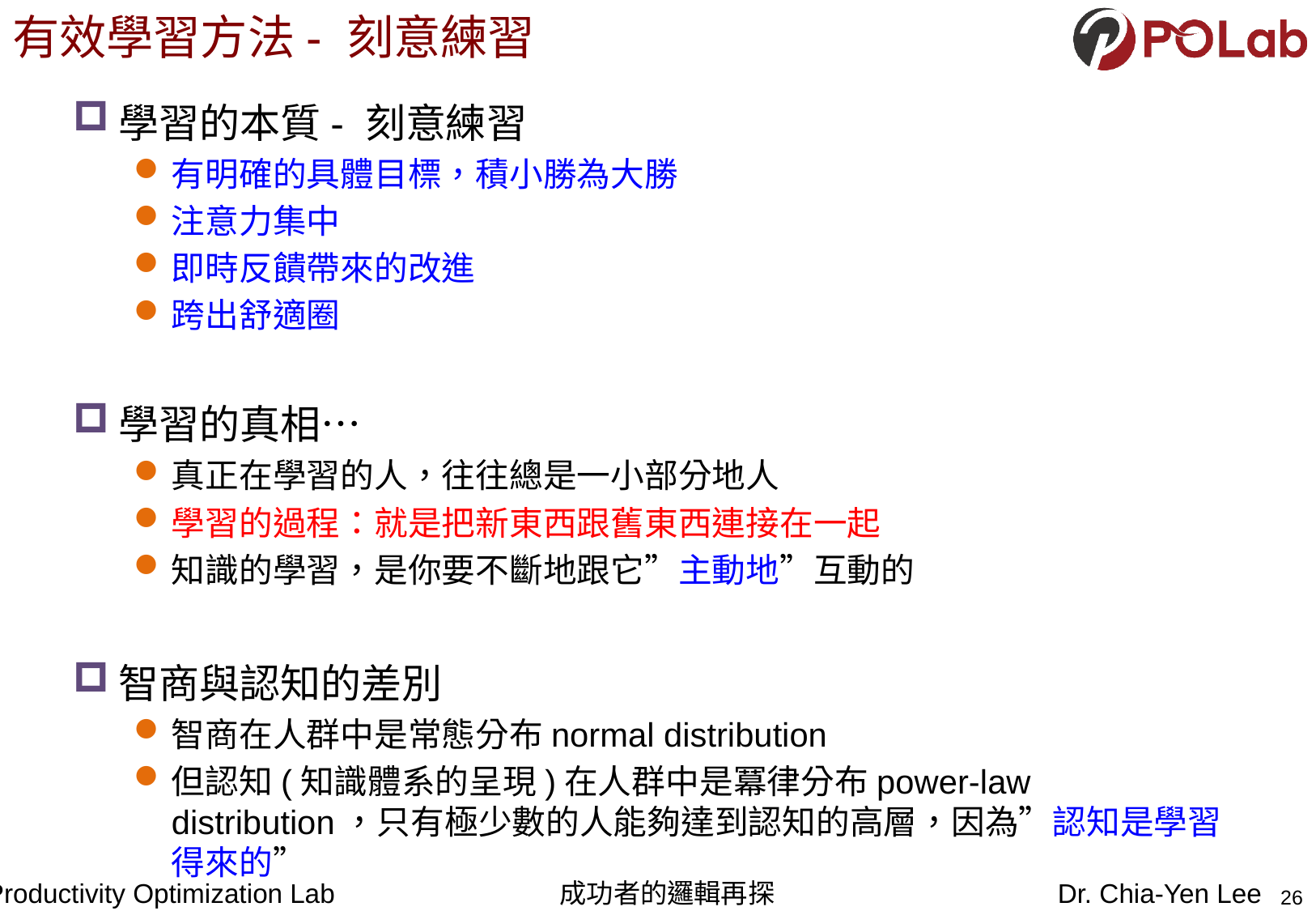

# 有效學習方法- 刻意練習
學習的本質- 刻意練習
有明確的具體目標，積小勝為大勝
注意力集中
即時反饋帶來的改進
跨出舒適圈

學習的真相…
真正在學習的人，往往總是一小部分地人
學習的過程：就是把新東西跟舊東西連接在一起
知識的學習，是你要不斷地跟它”主動地”互動的

智商與認知的差別
智商在人群中是常態分布normal distribution
但認知(知識體系的呈現)在人群中是冪律分布power-law distribution，只有極少數的人能夠達到認知的高層，因為”認知是學習得來的”
26